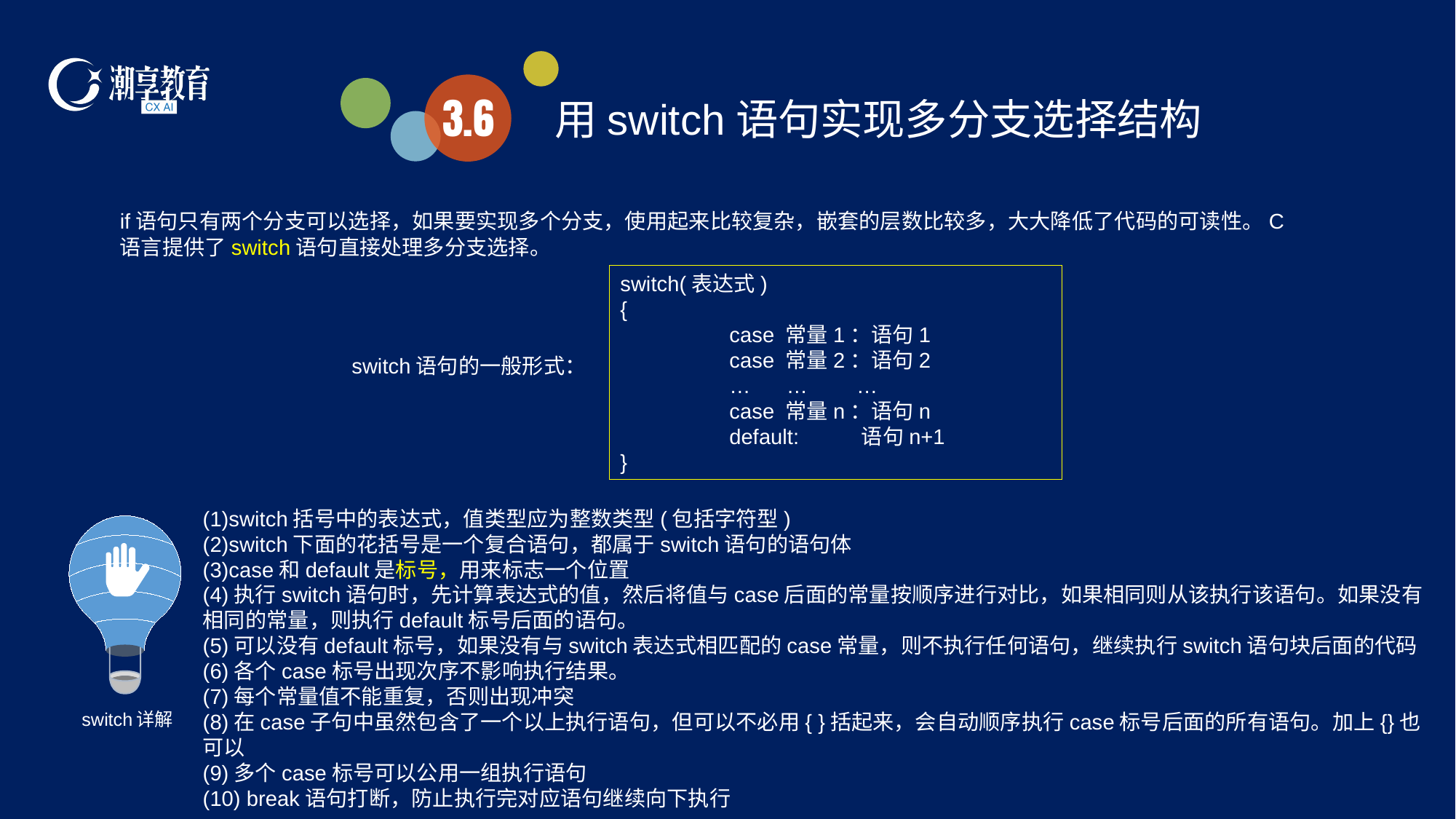

3.6

用switch语句实现多分支选择结构
if语句只有两个分支可以选择，如果要实现多个分支，使用起来比较复杂，嵌套的层数比较多，大大降低了代码的可读性。C语言提供了switch语句直接处理多分支选择。
switch(表达式)
{
	case 常量1：语句1
	case 常量2：语句2
	…      … 	   …
	case 常量n：语句n
	default:	   语句n+1
}
switch语句的一般形式：
(1)switch括号中的表达式，值类型应为整数类型(包括字符型)
(2)switch下面的花括号是一个复合语句，都属于switch语句的语句体
(3)case和default是标号，用来标志一个位置
(4)执行switch语句时，先计算表达式的值，然后将值与case后面的常量按顺序进行对比，如果相同则从该执行该语句。如果没有相同的常量，则执行default标号后面的语句。
(5)可以没有default标号，如果没有与switch表达式相匹配的case常量，则不执行任何语句，继续执行switch语句块后面的代码
(6)各个case标号出现次序不影响执行结果。
(7)每个常量值不能重复，否则出现冲突
(8)在case子句中虽然包含了一个以上执行语句，但可以不必用{ }括起来，会自动顺序执行case标号后面的所有语句。加上{}也可以
(9)多个case标号可以公用一组执行语句
(10) break语句打断，防止执行完对应语句继续向下执行

switch详解